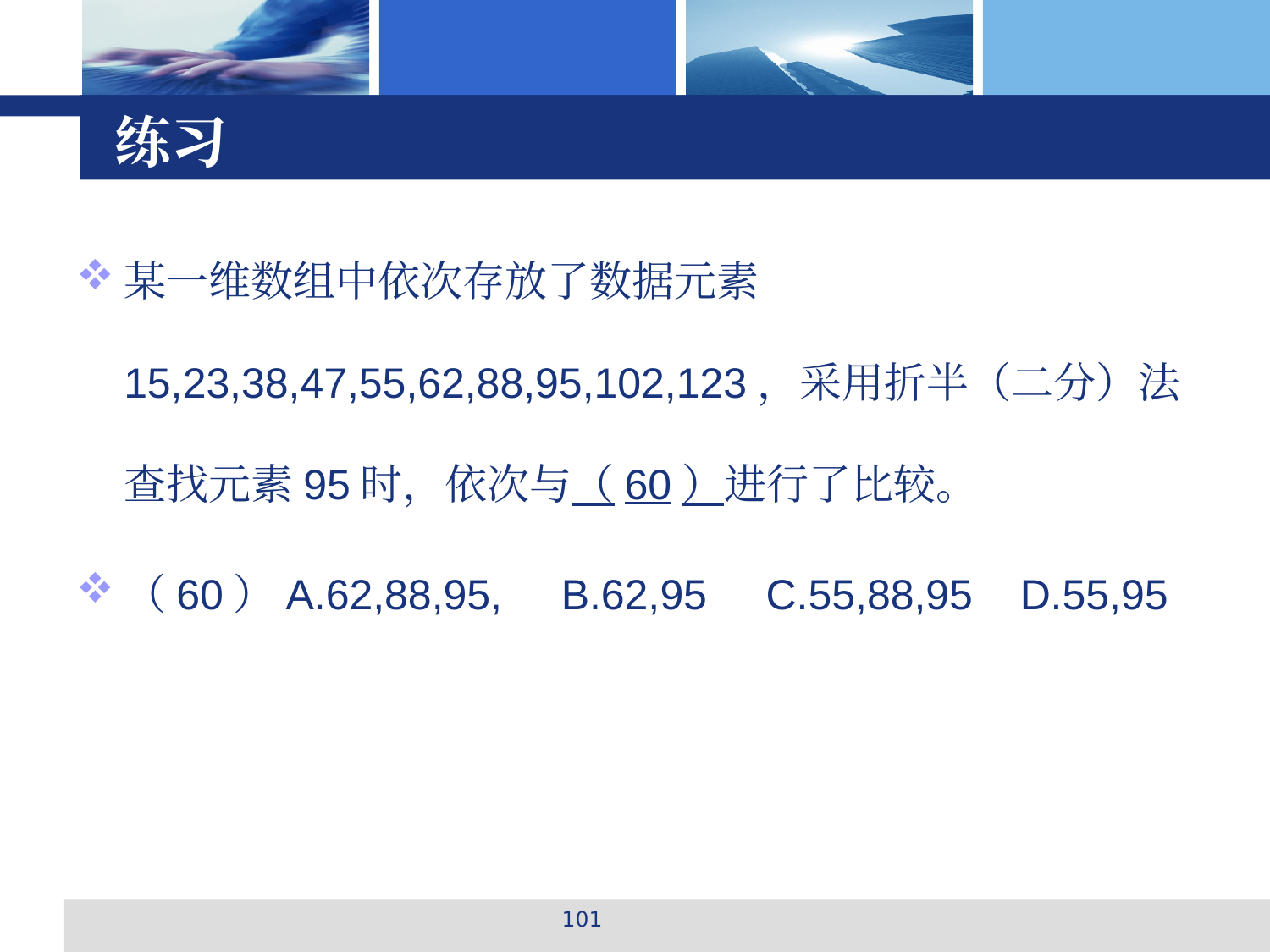

# 练习
某一维数组中依次存放了数据元素15,23,38,47,55,62,88,95,102,123，采用折半（二分）法查找元素95时，依次与（60）进行了比较。
（60）A.62,88,95,     B.62,95     C.55,88,95    D.55,95

101